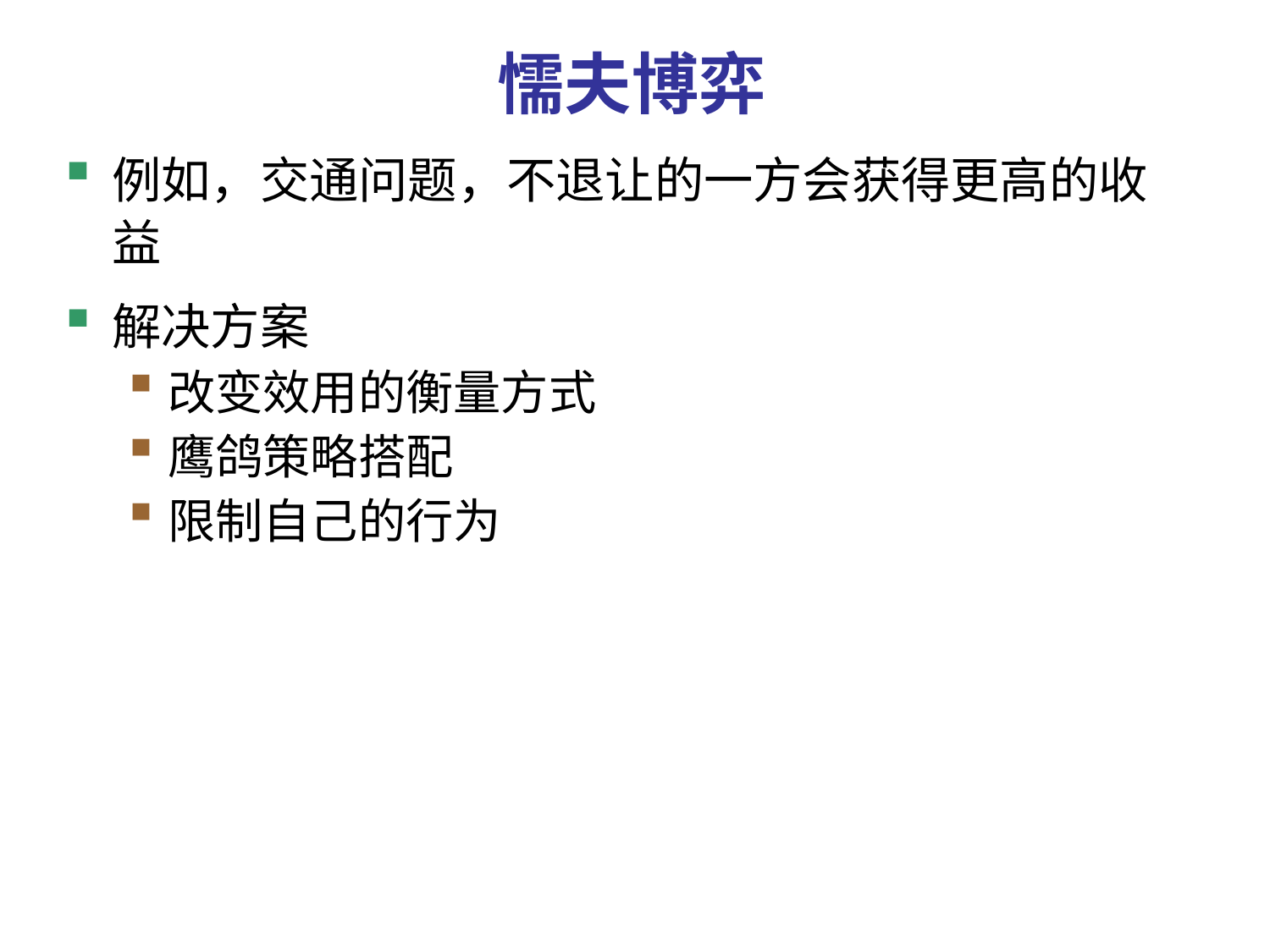

# 懦夫博弈
例如，交通问题，不退让的一方会获得更高的收益
解决方案
改变效用的衡量方式
鹰鸽策略搭配
限制自己的行为